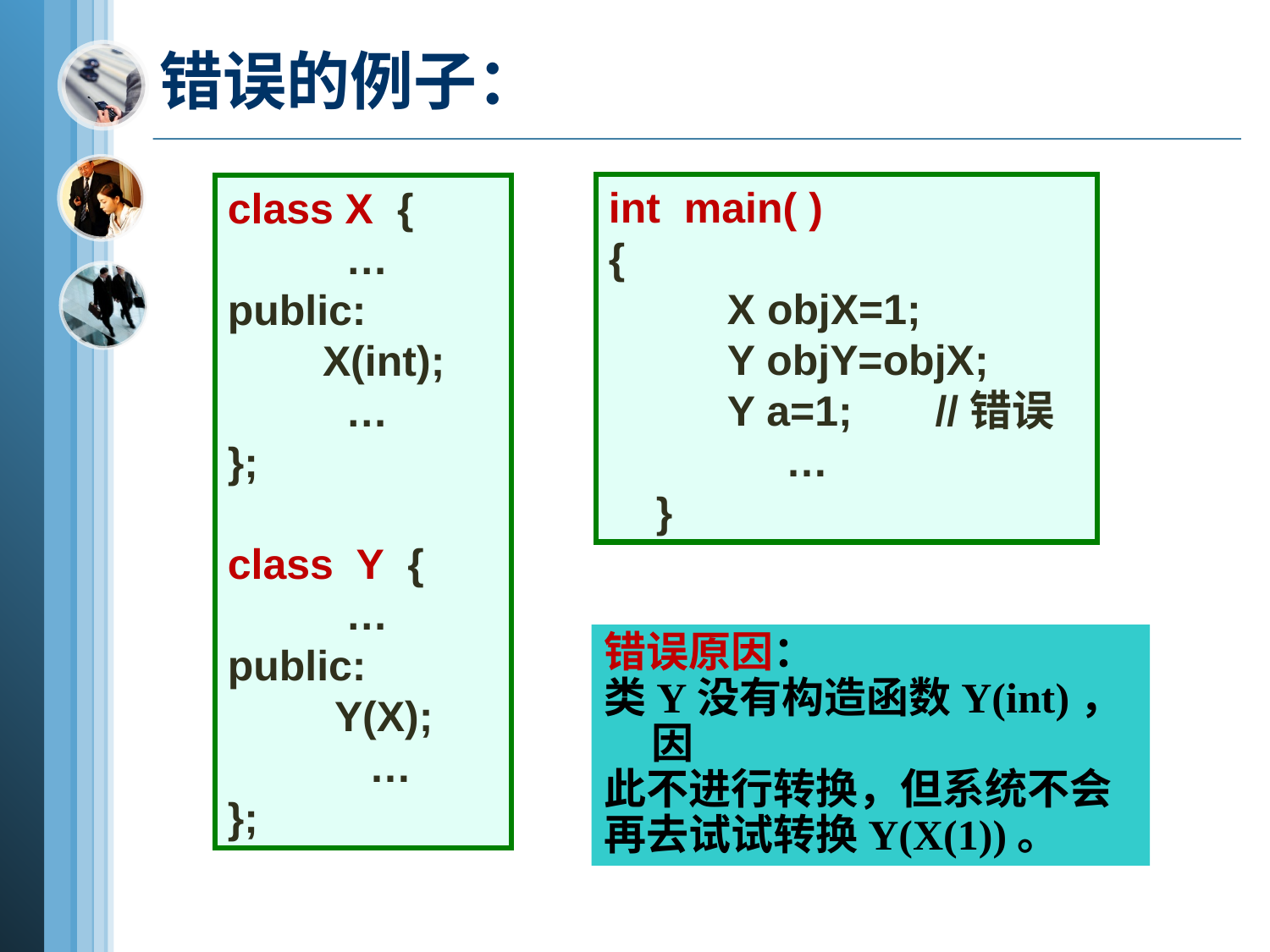

# 错误的例子：
int  main( )
{
          X objX=1;
          Y objY=objX;
          Y a=1;       //错误
               …
    }
class X  {
          …
public:
        X(int);
          …
};

class  Y  {
          …
public:
         Y(X);
            …
};
错误原因：
类Y没有构造函数Y(int)，因
此不进行转换，但系统不会
再去试试转换Y(X(1))。